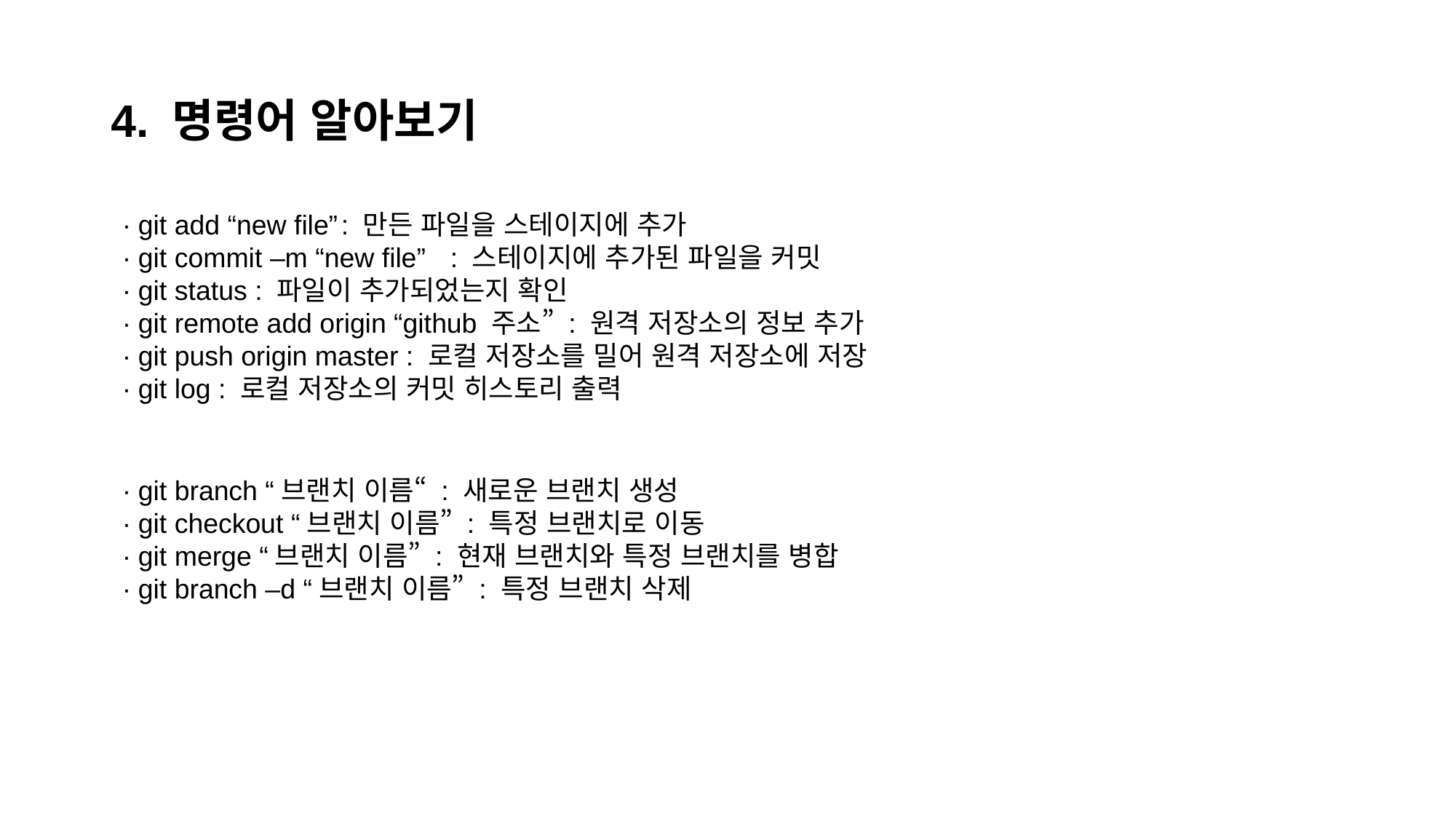

# 4. 명령어 알아보기
∙ git add “new file”	: 만든 파일을 스테이지에 추가
∙ git commit –m “new file” 	: 스테이지에 추가된 파일을 커밋
∙ git status : 파일이 추가되었는지 확인
∙ git remote add origin “github 주소” : 원격 저장소의 정보 추가
∙ git push origin master : 로컬 저장소를 밀어 원격 저장소에 저장
∙ git log : 로컬 저장소의 커밋 히스토리 출력
∙ git branch “브랜치 이름“ : 새로운 브랜치 생성
∙ git checkout “브랜치 이름” : 특정 브랜치로 이동
∙ git merge “브랜치 이름” : 현재 브랜치와 특정 브랜치를 병합
∙ git branch –d “브랜치 이름” : 특정 브랜치 삭제